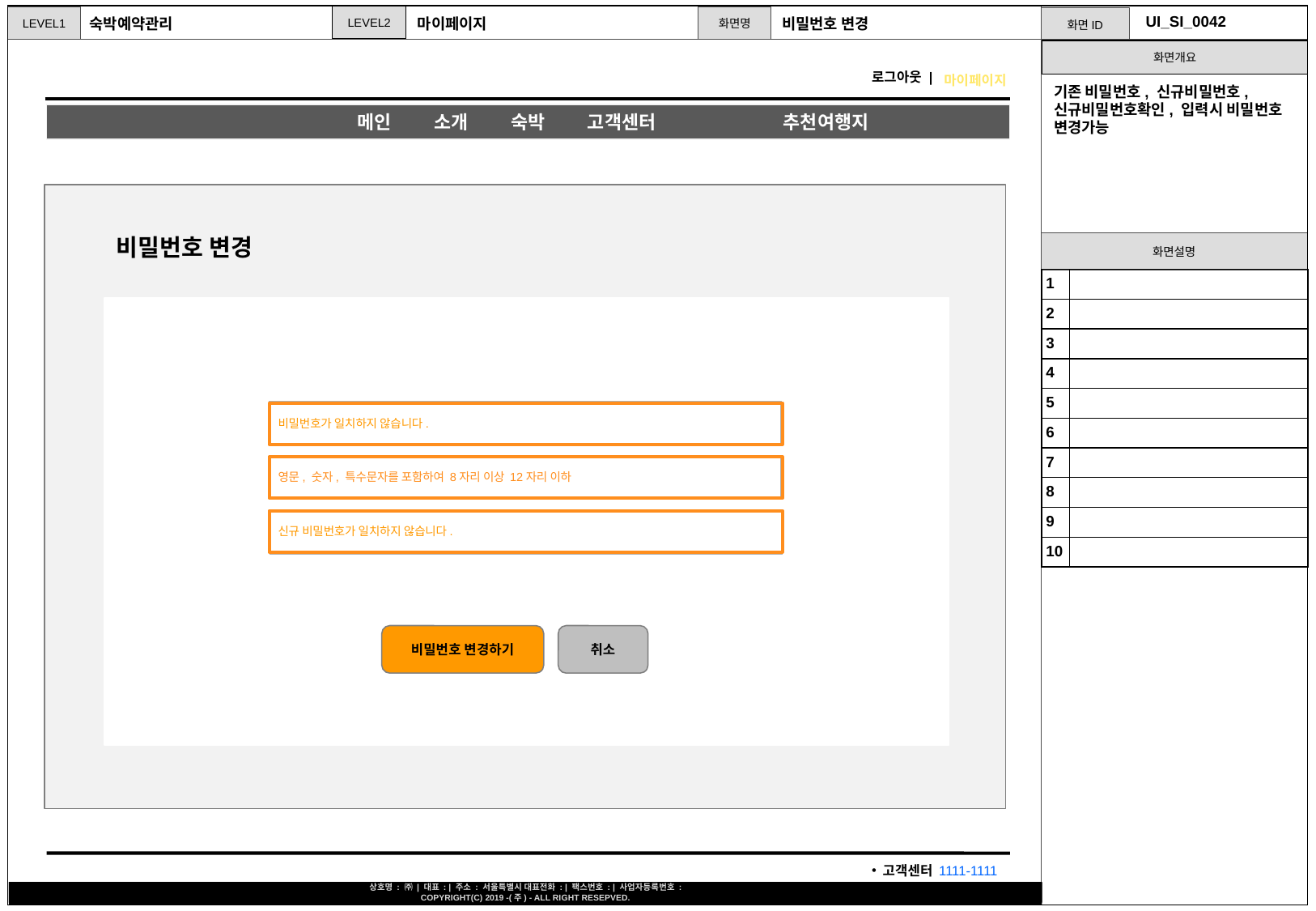

UI_SI_0042
숙박예약관리
마이페이지
비밀번호 변경
마이페이지
기존 비밀번호, 신규비밀번호, 신규비밀번호확인, 입력시 비밀번호 변경가능

비밀번호 변경
| 1 |  |
| --- | --- |
| 2 |  |
| 3 |  |
| 4 |  |
| 5 |  |
| 6 |  |
| 7 |  |
| 8 |  |
| 9 |  |
| 10 |  |

비밀번호가 일치하지 않습니다.

영문, 숫자, 특수문자를 포함하여 8자리 이상 12자리 이하

신규 비밀번호가 일치하지 않습니다.
비밀번호 변경하기
취소